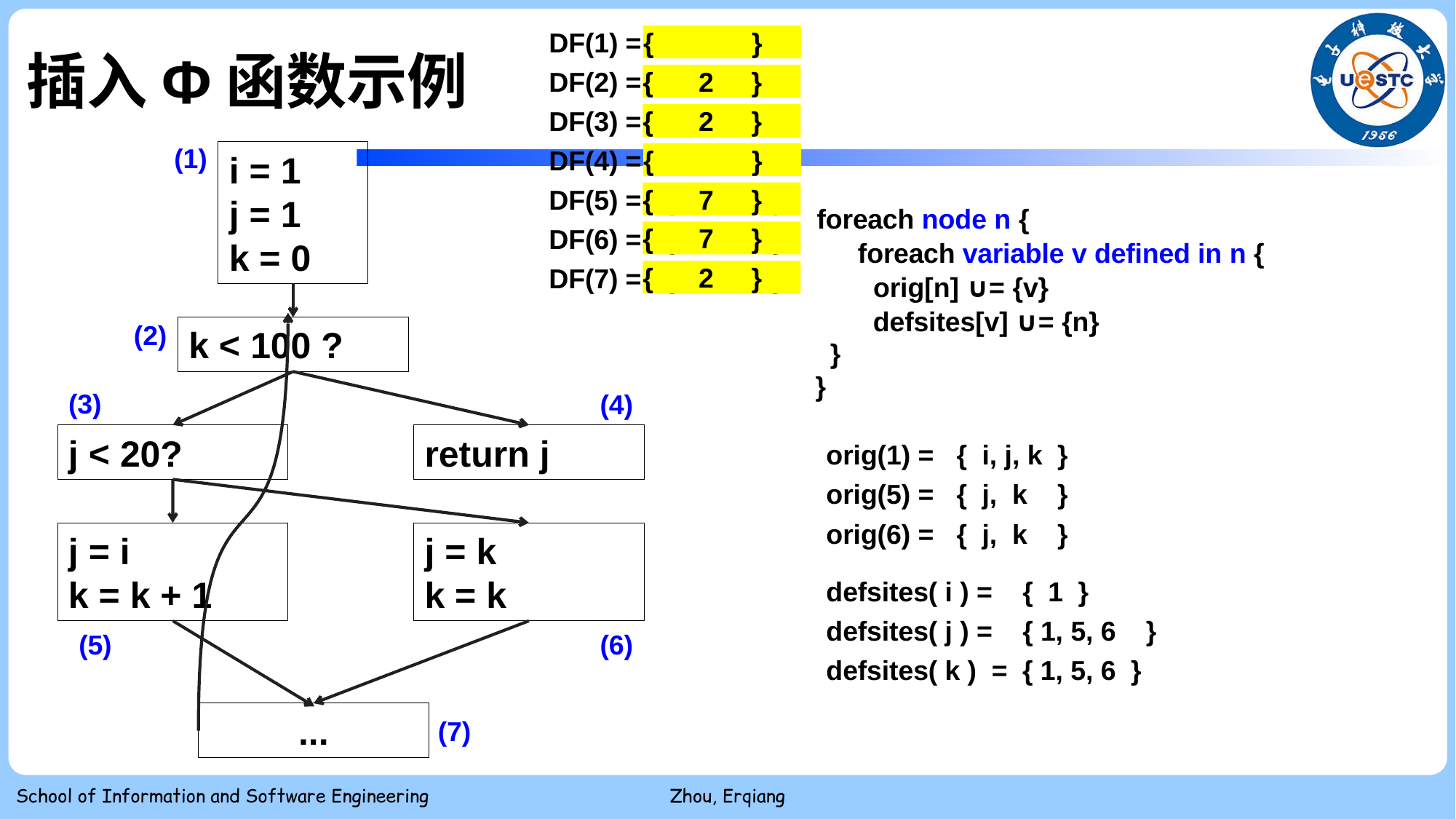

DF(1) =   {             }
DF(2) =   {             }
DF(3) =   {             }
DF(4) =   {             }
DF(5) =   {             }
DF(6) =   {             }
DF(7) =   {             }
# 插入Φ函数示例
{             }
{      2     }
{      2     }
(1)
i = 1
j = 1
k = 0
{             }
{      7     }
foreach node n {
foreach variable v defined in n {
  orig[n] ∪= {v}
  defsites[v] ∪= {n}
}
}
{      7     }
{      2     }
(2)
k < 100 ?
(3)
(4)
j < 20?
return j
orig(1) =   {  i, j, k  }
orig(5) =   {  j,  k    }
orig(6) =   {  j,  k    }
j = i
k = k + 1
j = k
k = k
defsites( i ) =    {  1  }
defsites( j ) =    { 1, 5, 6    }
defsites( k )  =  { 1, 5, 6  }
(5)
(6)
...
(7)
School of Information and Software Engineering
Zhou, Erqiang
90